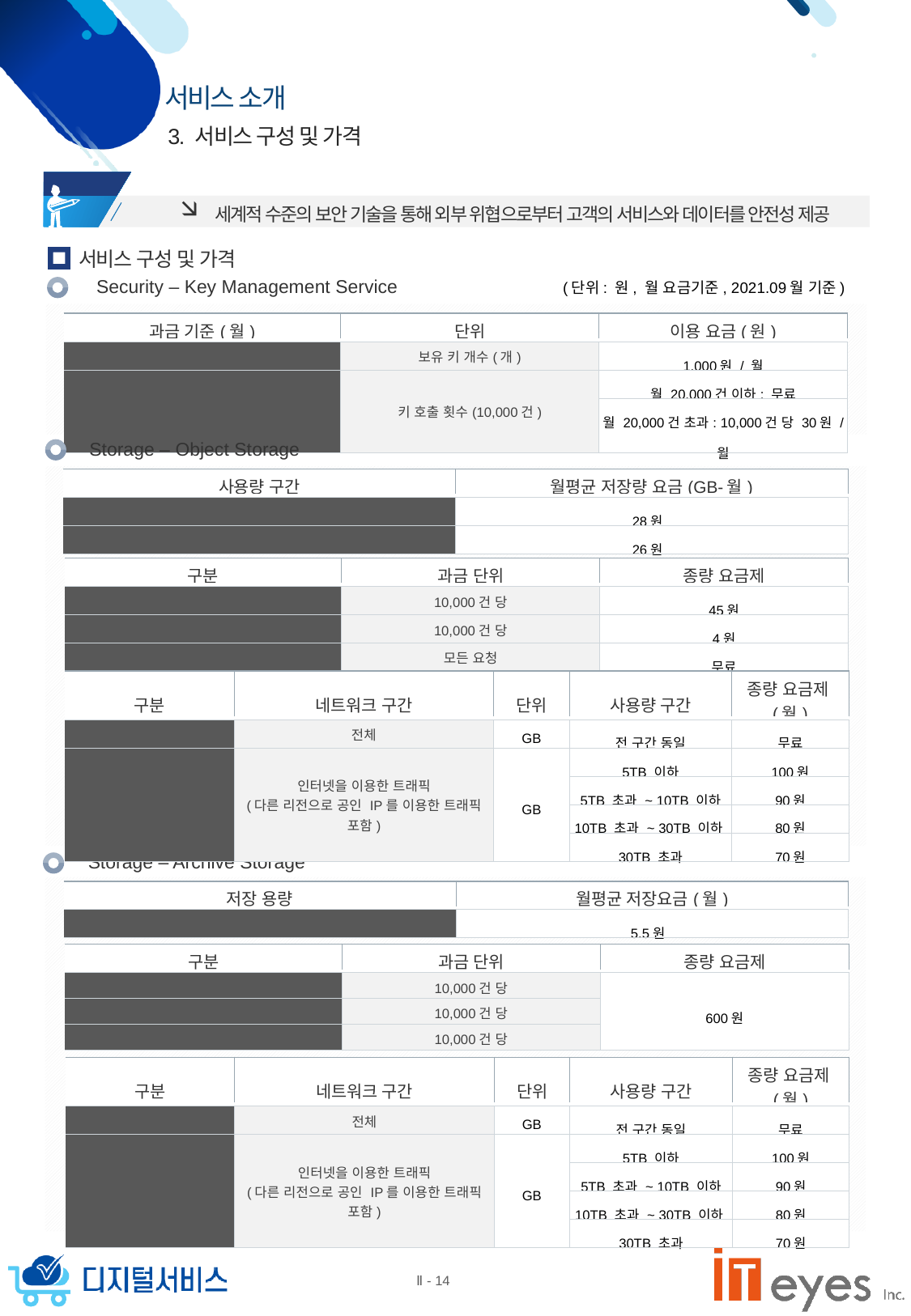

3. 서비스 구성 및 가격
 세계적 수준의 보안 기술을 통해 외부 위협으로부터 고객의 서비스와 데이터를 안전성 제공
서비스 구성 및 가격

Security – Key Management Service

(단위: 원, 월 요금기준, 2021.09월 기준)

| 과금 기준(월) | 단위 | 이용 요금(원) |
| --- | --- | --- |
|  |  |  |
| 키 보유 개수예 따른 웰 이용 요금 | 보유 키 개수(개) | 1,000원 / 월 |
| 키 호출 횟수에 따른 월 이용 요금 | 키 호출 횟수(10,000건) | 월 20,000건 이하: 무료 |
|  |  | 월 20,000건 초과: 10,000건 당 30원 / 월 |
Storage – Object Storage

| 사용량 구간 | 월평균 저장량 요금(GB-월) |
| --- | --- |
|  |  |
| 1PB 이하 | 28원 |
| 1PB 초과 | 26원 |
| 구분 | 과금 단위 | 종량 요금제 |
| --- | --- | --- |
|  |  |  |
| PUT, COPY, POST 또는 LIST 요청 | 10,000건 당 | 45원 |
| GET 및 기타 모든 요청 | 10,000건 당 | 4원 |
| DELETE 요청: 모든 요청 | 모든 요청 | 무료 |
| 구분 | 네트워크 구간 | 단위 | 사용량 구간 | 종량 요금제(월) |
| --- | --- | --- | --- | --- |
|  |  |  |  |  |
| 인바운드 트래픽 | 전체 | GB | 전 구간 동일 | 무료 |
| 아웃바운드 트래픽 | 인터넷을 이용한 트래픽 (다른 리전으로 공인 IP를 이용한 트래픽 포함) | GB | 5TB 이하 | 100원 |
|  |  |  | 5TB 초과 ~ 10TB 이하 | 90원 |
|  |  |  | 10TB 초과 ~ 30TB 이하 | 80원 |
|  |  |  | 30TB 초과 | 70원 |
Storage – Archive Storage

| 저장 용량 | 월평균 저장요금(월) |
| --- | --- |
|  |  |
| GB 당 | 5.5원 |
| 구분 | 과금 단위 | 종량 요금제 |
| --- | --- | --- |
|  |  |  |
| PUT, COPY, POST 또는 LIST 요청 | 10,000건 당 | 600원 |
| GET 및 기타 모든 요청 | 10,000건 당 |  |
| DELETE 요청: 모든 요청 | 10,000건 당 |  |
| 구분 | 네트워크 구간 | 단위 | 사용량 구간 | 종량 요금제(월) |
| --- | --- | --- | --- | --- |
|  |  |  |  |  |
| 인바운드 트래픽 | 전체 | GB | 전 구간 동일 | 무료 |
| 아웃바운드 트래픽 | 인터넷을 이용한 트래픽 (다른 리전으로 공인 IP를 이용한 트래픽 포함) | GB | 5TB 이하 | 100원 |
|  |  |  | 5TB 초과 ~ 10TB 이하 | 90원 |
|  |  |  | 10TB 초과 ~ 30TB 이하 | 80원 |
|  |  |  | 30TB 초과 | 70원 |